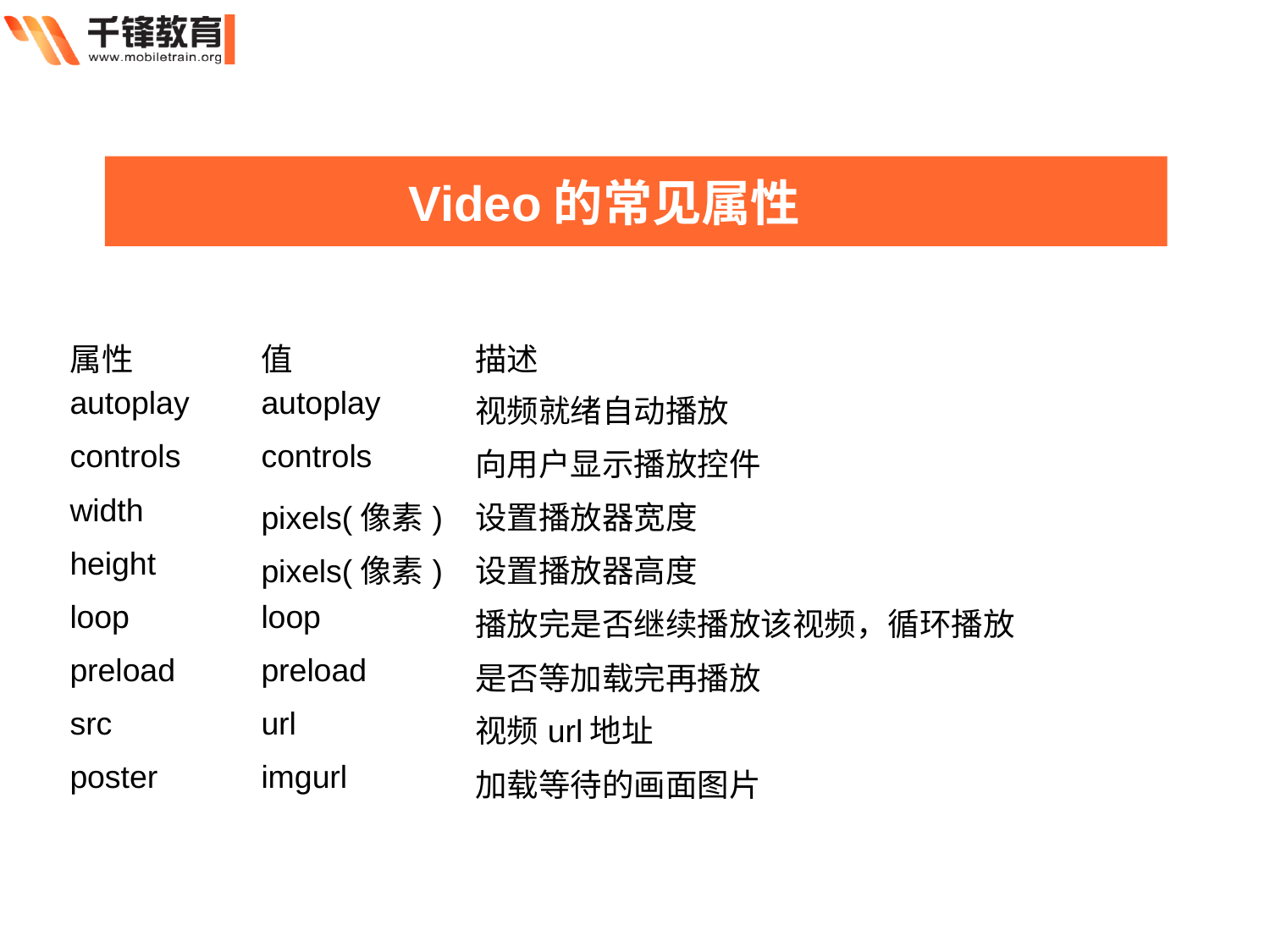

Video的常见属性
| 属性 | 值 | 描述 |
| --- | --- | --- |
| autoplay | autoplay | 视频就绪自动播放 |
| controls | controls | 向用户显示播放控件 |
| width | pixels(像素) | 设置播放器宽度 |
| height | pixels(像素) | 设置播放器高度 |
| loop | loop | 播放完是否继续播放该视频，循环播放 |
| preload | preload | 是否等加载完再播放 |
| src | url | 视频url地址 |
| poster | imgurl | 加载等待的画面图片 |
|  |  |  |